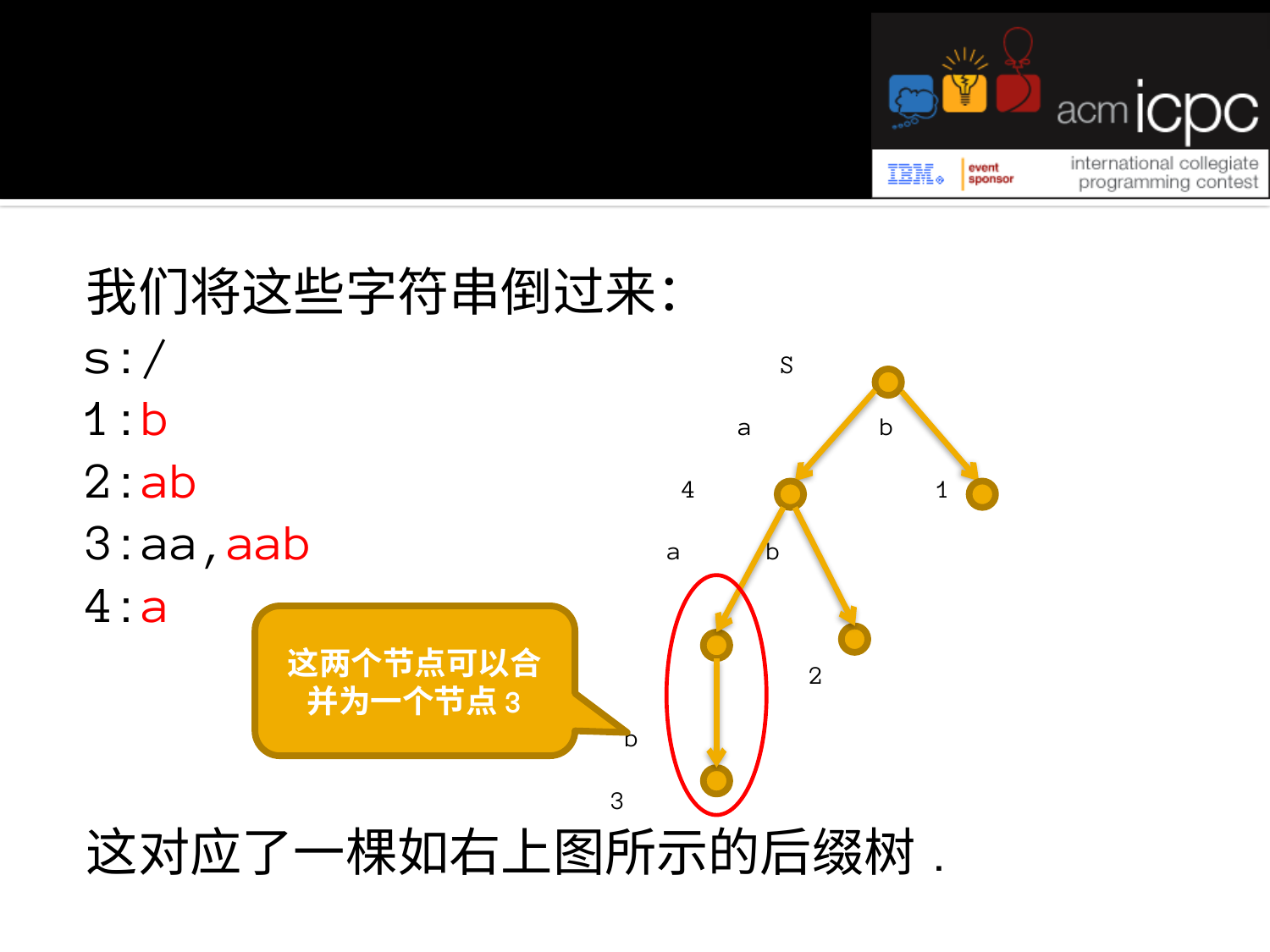

#
我们将这些字符串倒过来：
s:/                                           S
1:b                                        a         b
2:ab                 4                 1
3:aa,aab                         a      b
4:a
                                            2
                                  b
                              3
这对应了一棵如右上图所示的后缀树.

这两个节点可以合并为一个节点3